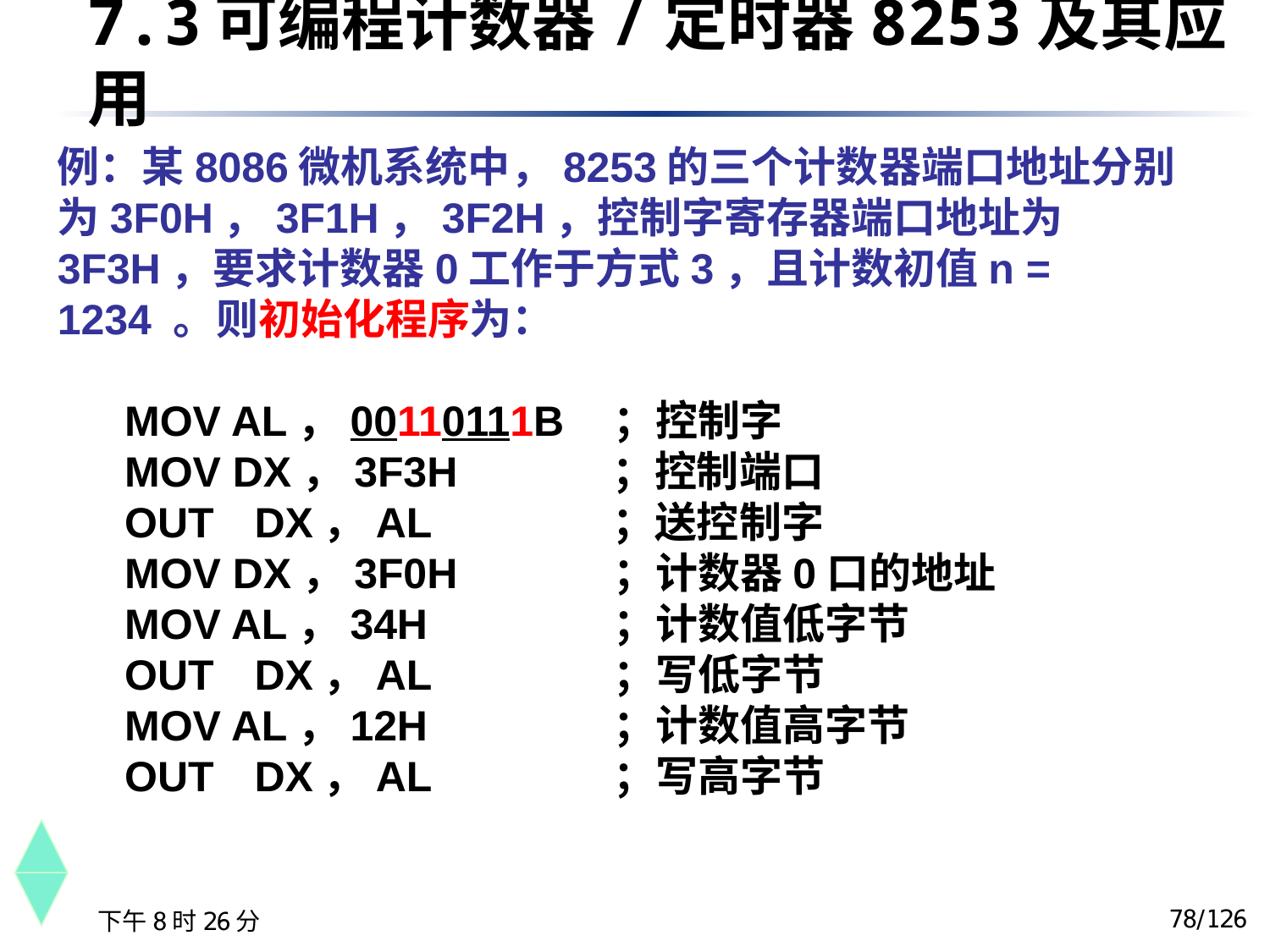

7.3	可编程计数器/定时器8253及其应用
例：某8086微机系统中，8253的三个计数器端口地址分别为3F0H，3F1H，3F2H，控制字寄存器端口地址为3F3H，要求计数器0工作于方式3，且计数初值n = 1234 。则初始化程序为：

	MOV AL，00110111B	；控制字
	MOV DX，3F3H	        ；控制端口
	OUT	 DX，AL	        ；送控制字
	MOV DX，3F0H	   	；计数器0口的地址
	MOV AL，34H	     	；计数值低字节
	OUT	 DX，AL			；写低字节
	MOV AL，12H			；计数值高字节
	OUT	 DX，AL			；写高字节
78/126
下午8时26分